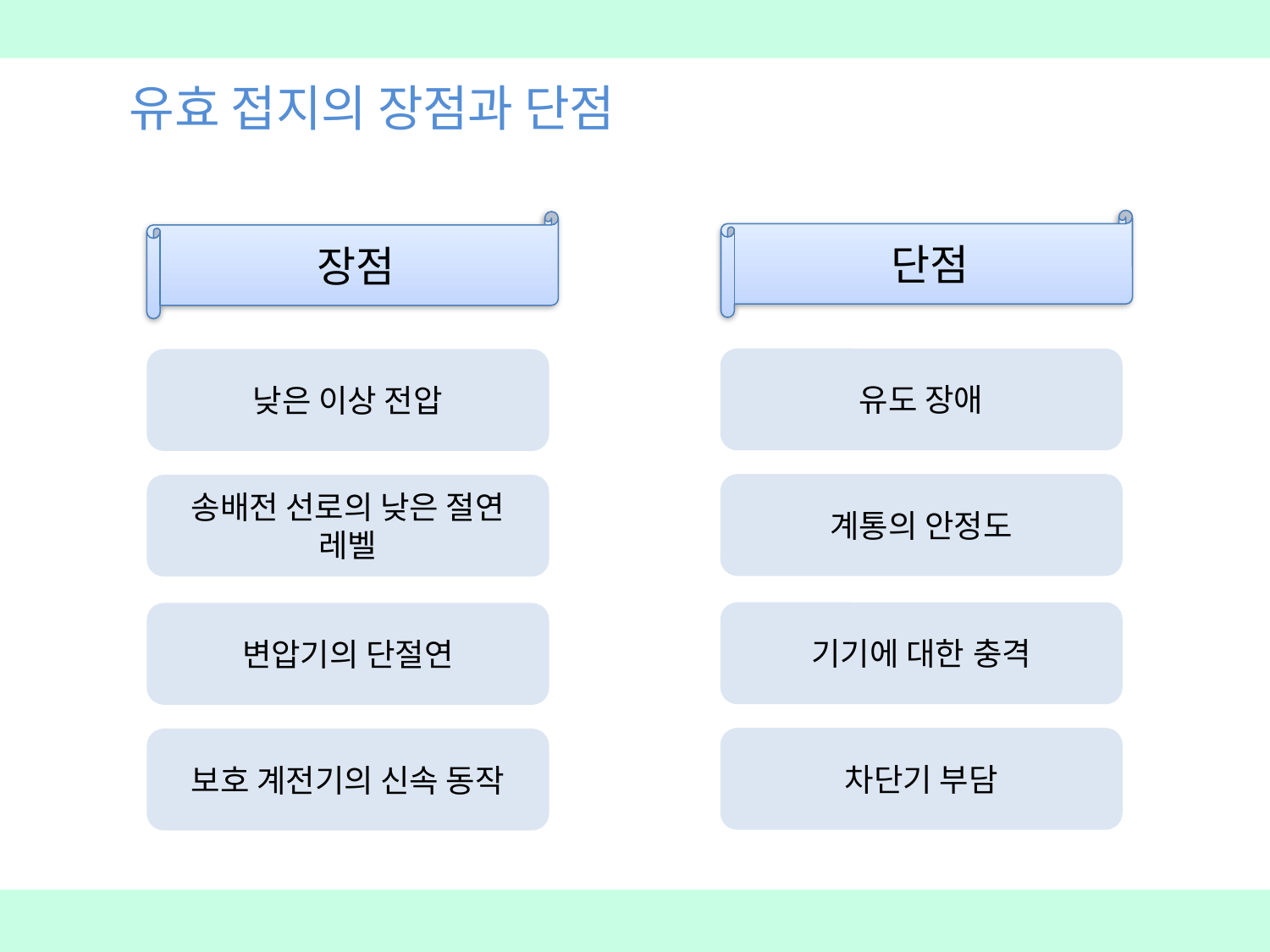

유효 접지의 장점과 단점
단점
장점
유도 장애
낮은 이상 전압
계통의 안정도
송배전 선로의 낮은 절연 레벨
기기에 대한 충격
변압기의 단절연
차단기 부담
보호 계전기의 신속 동작